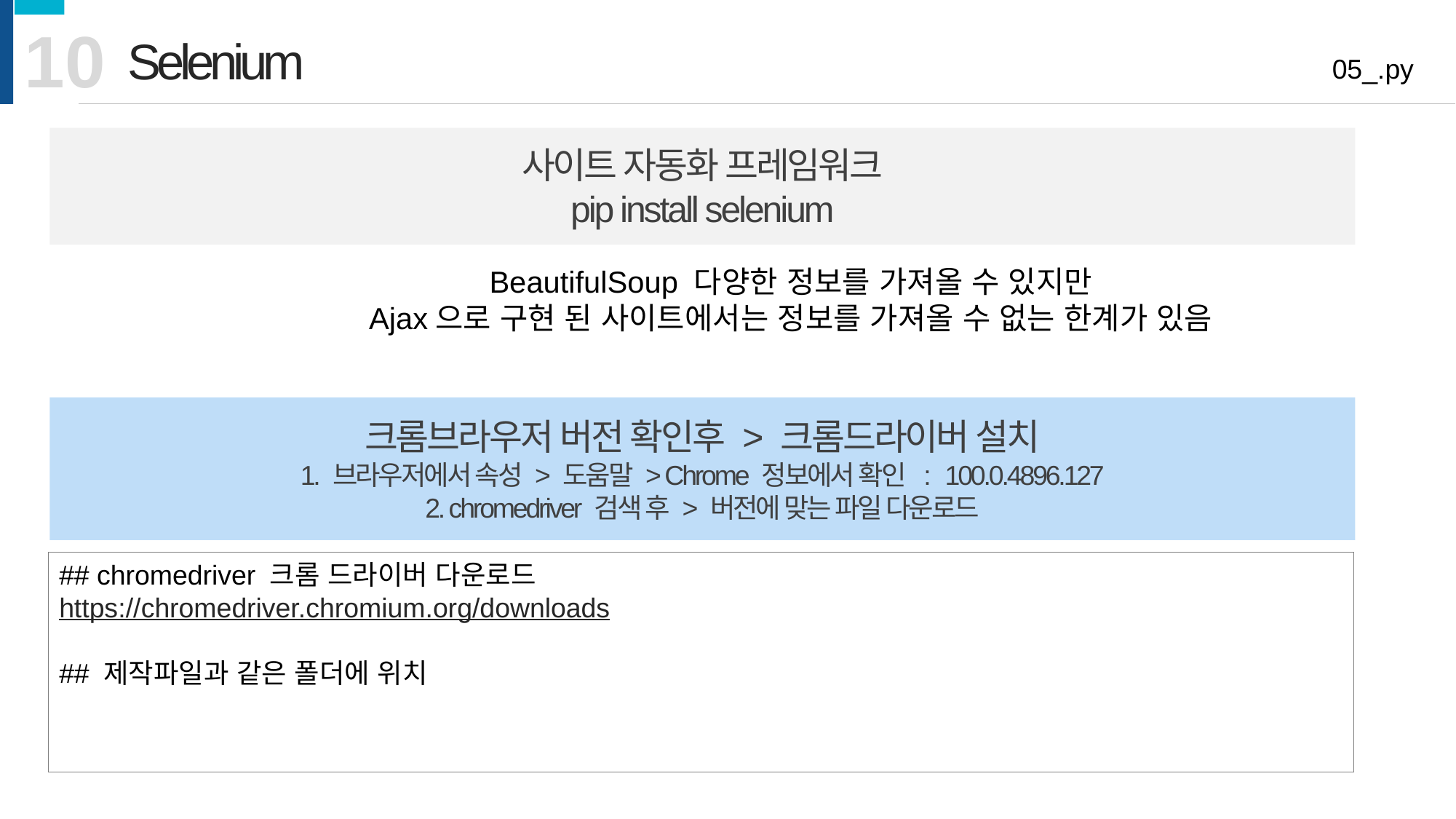

10
Selenium
05_.py
사이트 자동화 프레임워크
pip install selenium
BeautifulSoup 다양한 정보를 가져올 수 있지만
Ajax으로 구현 된 사이트에서는 정보를 가져올 수 없는 한계가 있음
크롬브라우저 버전 확인후 > 크롬드라이버 설치
1. 브라우저에서 속성 > 도움말 > Chrome 정보에서 확인  :   100.0.4896.127
2. chromedriver 검색 후 > 버전에 맞는 파일 다운로드
## chromedriver 크롬 드라이버 다운로드 https://chromedriver.chromium.org/downloads ## 제작파일과 같은 폴더에 위치